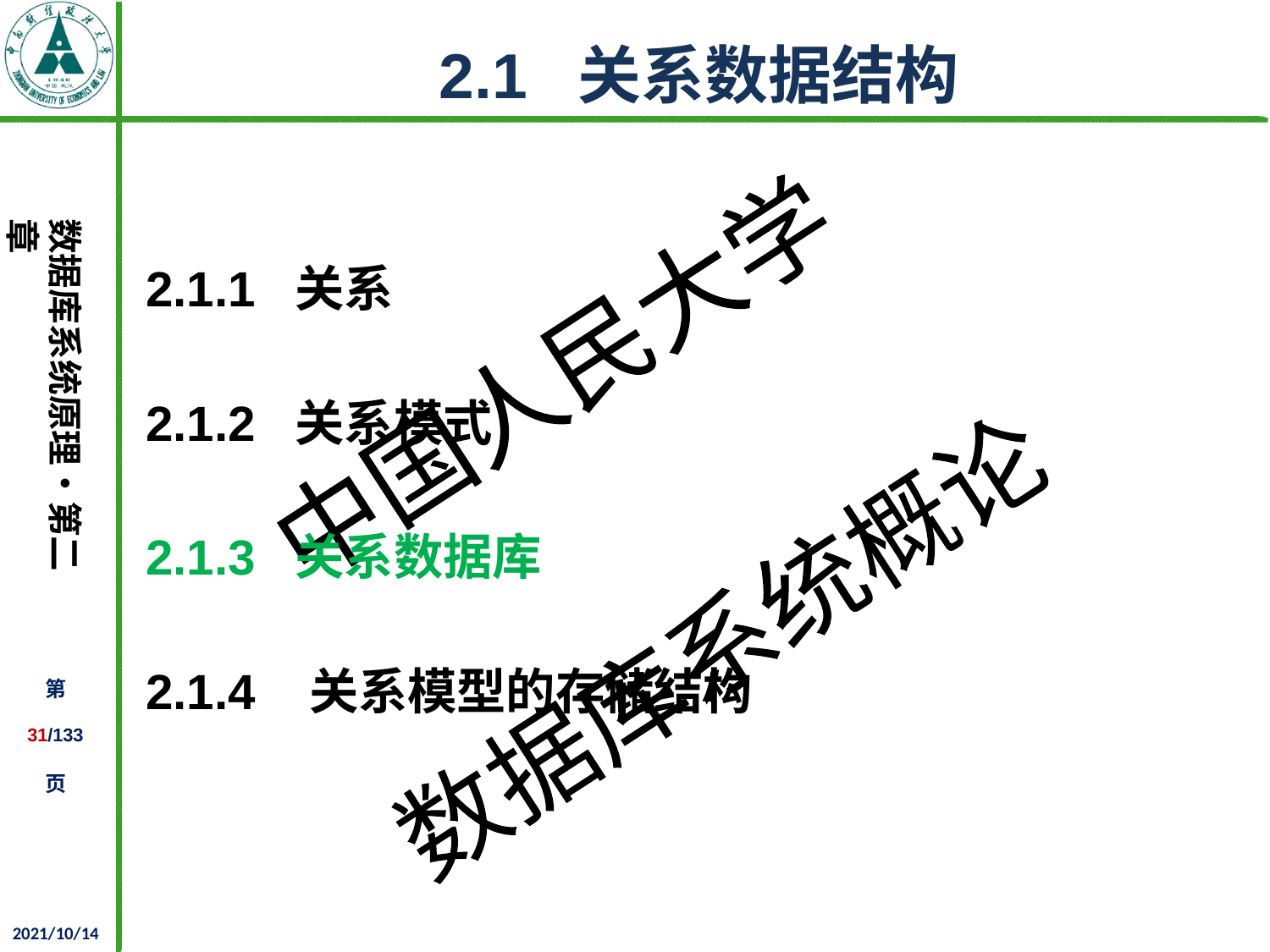

# 2.1  关系数据结构
2.1.1  关系
2.1.2  关系模式
2.1.3  关系数据库
2.1.4   关系模型的存储结构
2021/10/14